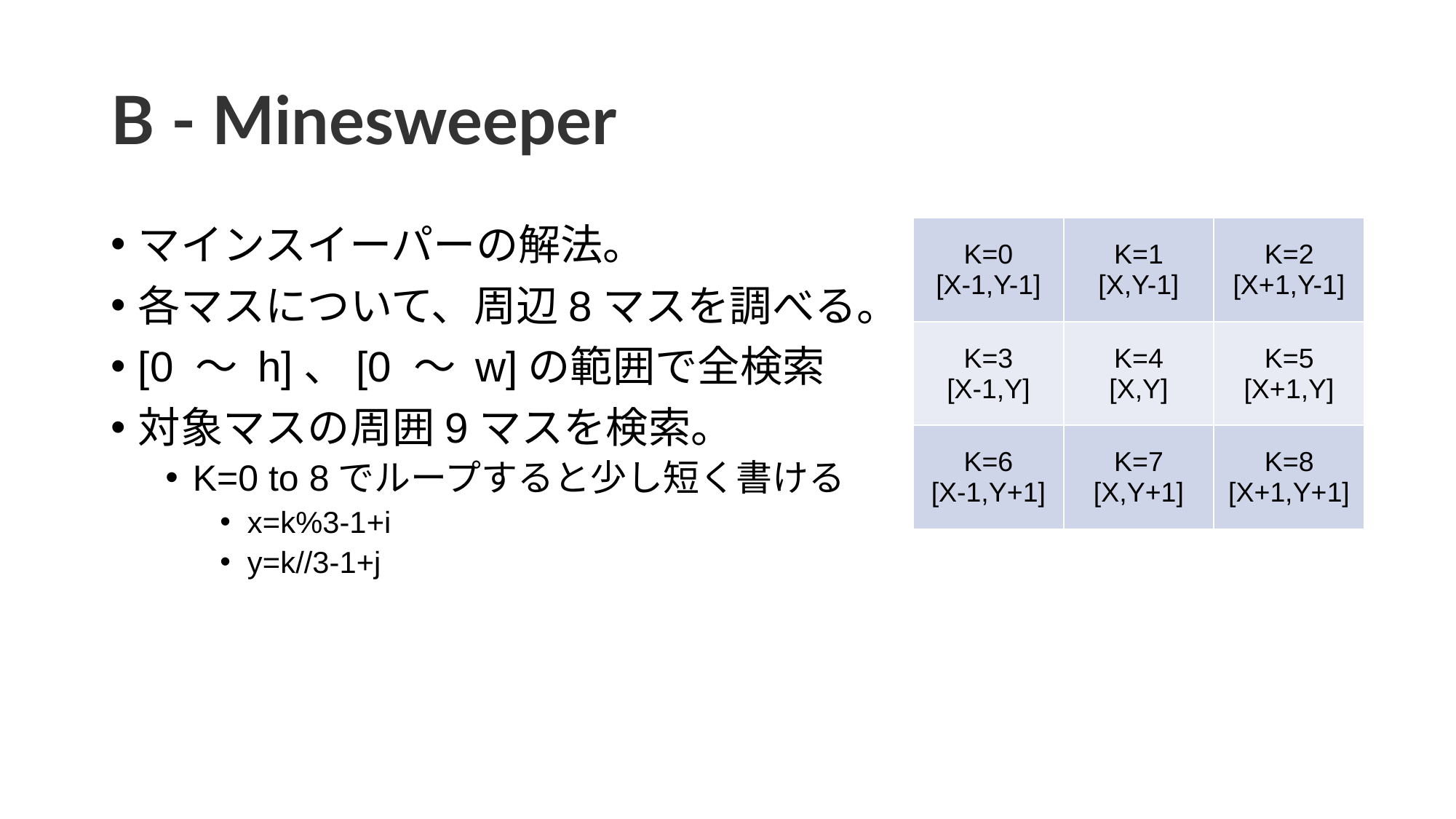

# B - Minesweeper
| K=0 [X-1,Y-1] | K=1 [X,Y-1] | K=2 [X+1,Y-1] |
| --- | --- | --- |
| K=3 [X-1,Y] | K=4 [X,Y] | K=5 [X+1,Y] |
| K=6 [X-1,Y+1] | K=7 [X,Y+1] | K=8 [X+1,Y+1] |
マインスイーパーの解法。
各マスについて、周辺8マスを調べる。
[0 ～ h]、[0 ～ w]の範囲で全検索
対象マスの周囲9マスを検索。
K=0 to 8でループすると少し短く書ける
x=k%3-1+i
y=k//3-1+j